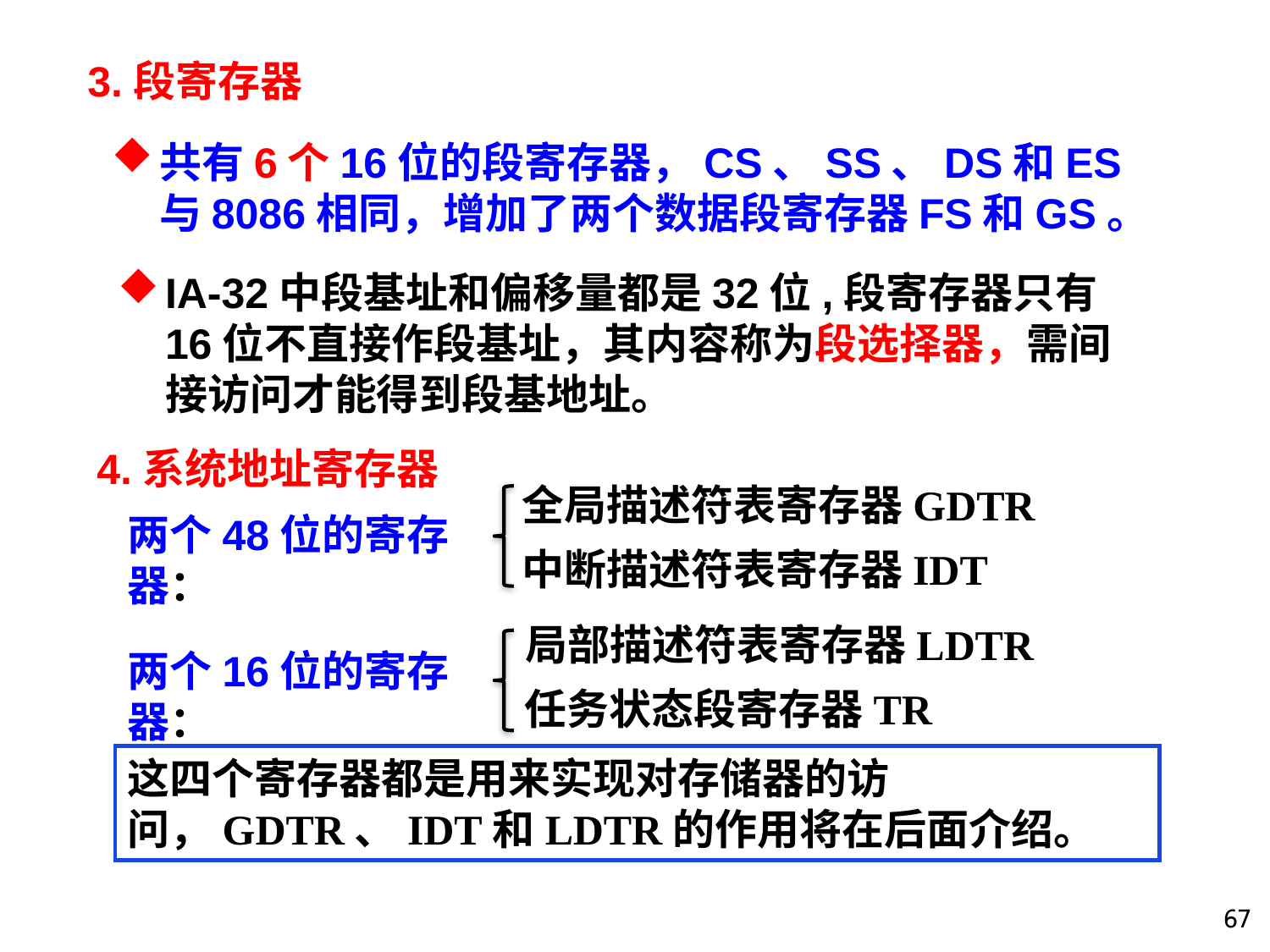

3.段寄存器
共有6个16位的段寄存器，CS、SS、DS和ES与8086相同，增加了两个数据段寄存器FS和GS。
IA-32中段基址和偏移量都是32位,段寄存器只有16位不直接作段基址，其内容称为段选择器，需间接访问才能得到段基地址。
4.系统地址寄存器
全局描述符表寄存器GDTR

两个48位的寄存器：
中断描述符表寄存器IDT
局部描述符表寄存器LDTR

两个16位的寄存器：
任务状态段寄存器TR
这四个寄存器都是用来实现对存储器的访问，GDTR、IDT和LDTR的作用将在后面介绍。
67